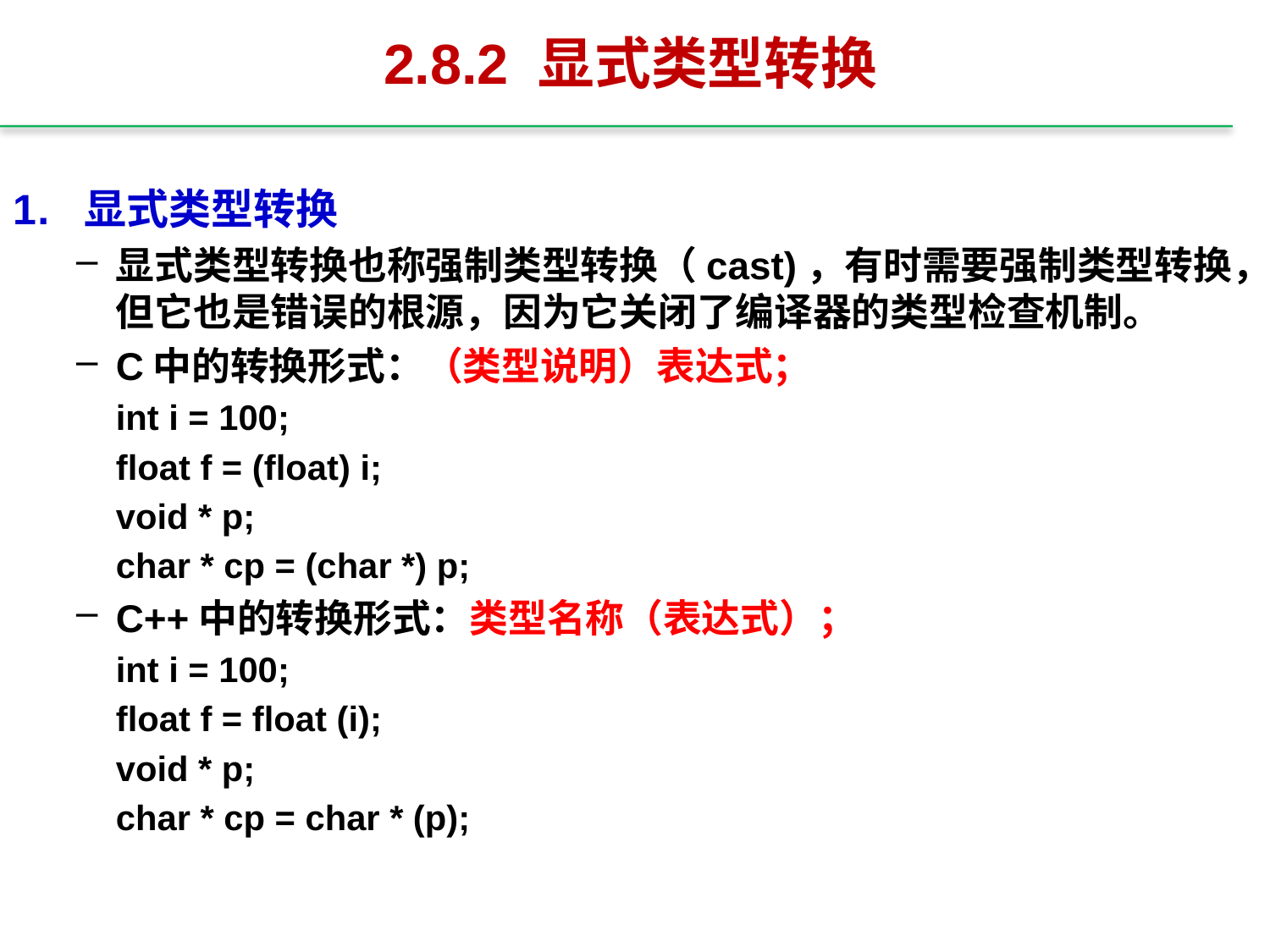

# 2.8.2 显式类型转换
显式类型转换
显式类型转换也称强制类型转换（cast)，有时需要强制类型转换，但它也是错误的根源，因为它关闭了编译器的类型检查机制。
C中的转换形式：（类型说明）表达式；
	int i = 100;
	float f = (float) i;
	void * p;
	char * cp = (char *) p;
C++中的转换形式：类型名称（表达式）；
	int i = 100;
	float f = float (i);
	void * p;
	char * cp = char * (p);